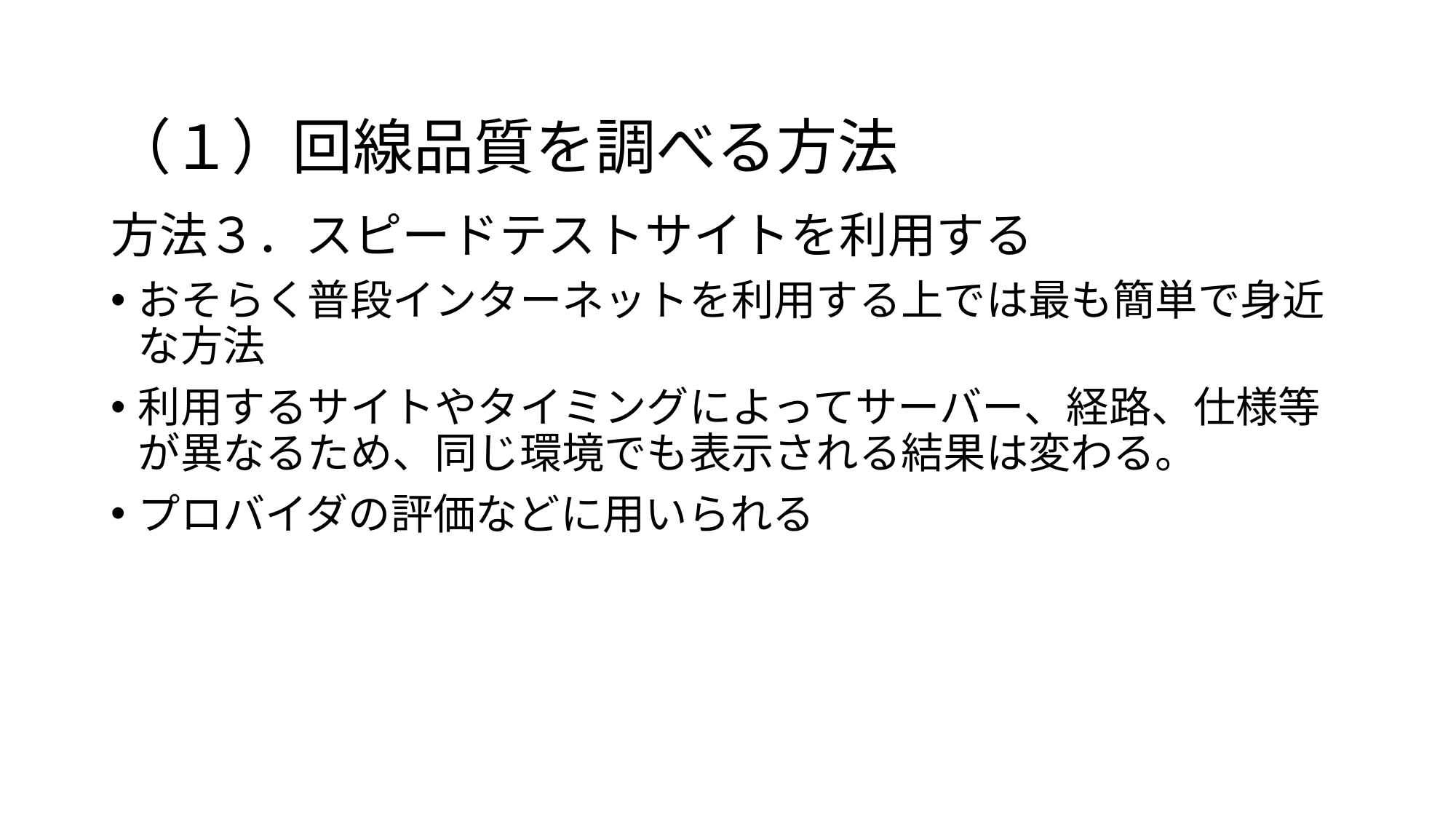

# （１）回線品質を調べる方法
方法３．スピードテストサイトを利用する
おそらく普段インターネットを利用する上では最も簡単で身近な方法
利用するサイトやタイミングによってサーバー、経路、仕様等が異なるため、同じ環境でも表示される結果は変わる。
プロバイダの評価などに用いられる